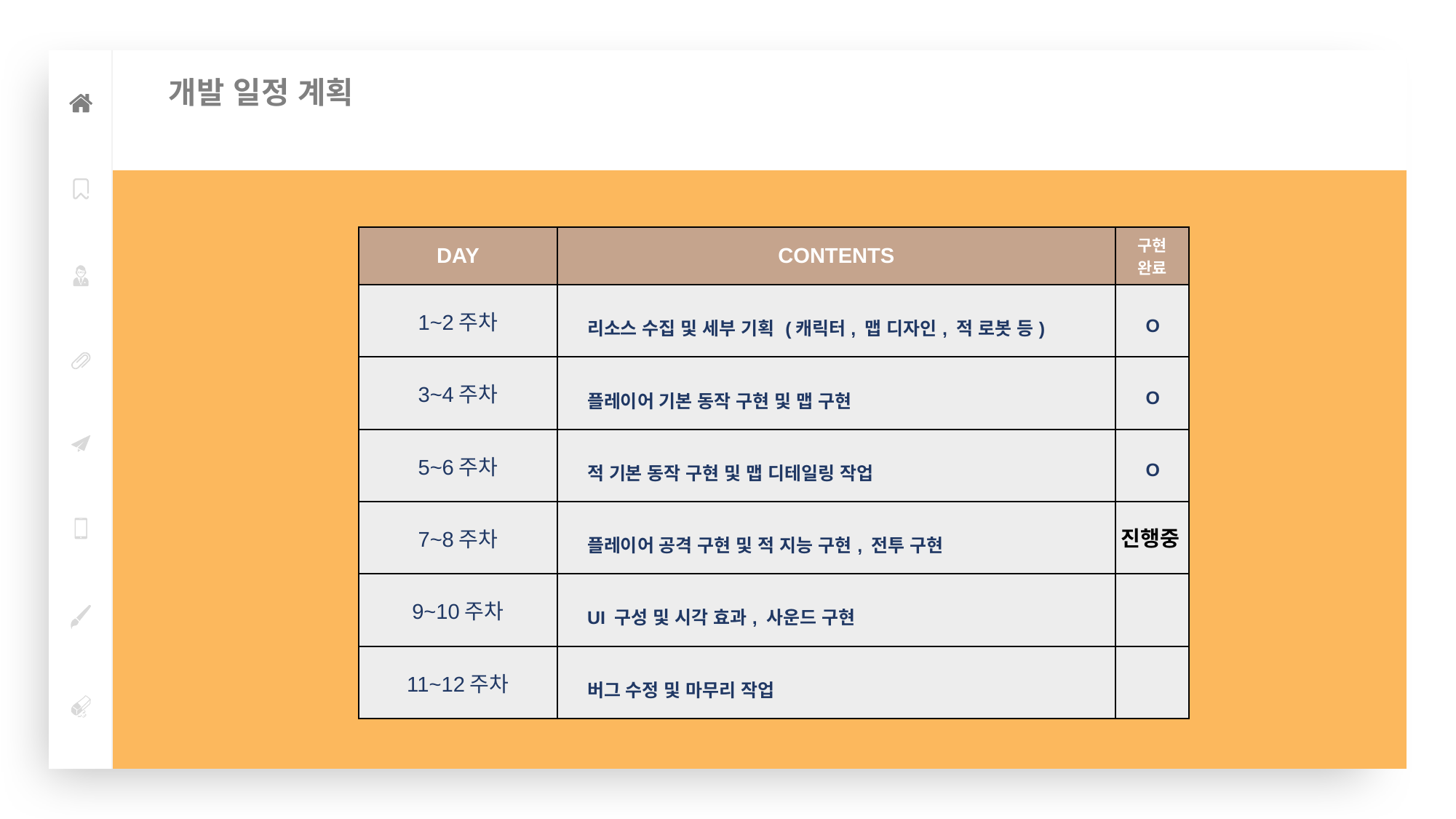

개발 일정 계획

| DAY | CONTENTS | 구현 완료 |
| --- | --- | --- |
| 1~2주차 | 리소스 수집 및 세부 기획 (캐릭터, 맵 디자인, 적 로봇 등) | O |
| 3~4주차 | 플레이어 기본 동작 구현 및 맵 구현 | O |
| 5~6주차 | 적 기본 동작 구현 및 맵 디테일링 작업 | O |
| 7~8주차 | 플레이어 공격 구현 및 적 지능 구현, 전투 구현 |  |
| 9~10주차 | UI 구성 및 시각 효과, 사운드 구현 |  |
| 11~12주차 | 버그 수정 및 마무리 작업 |  |
진행중